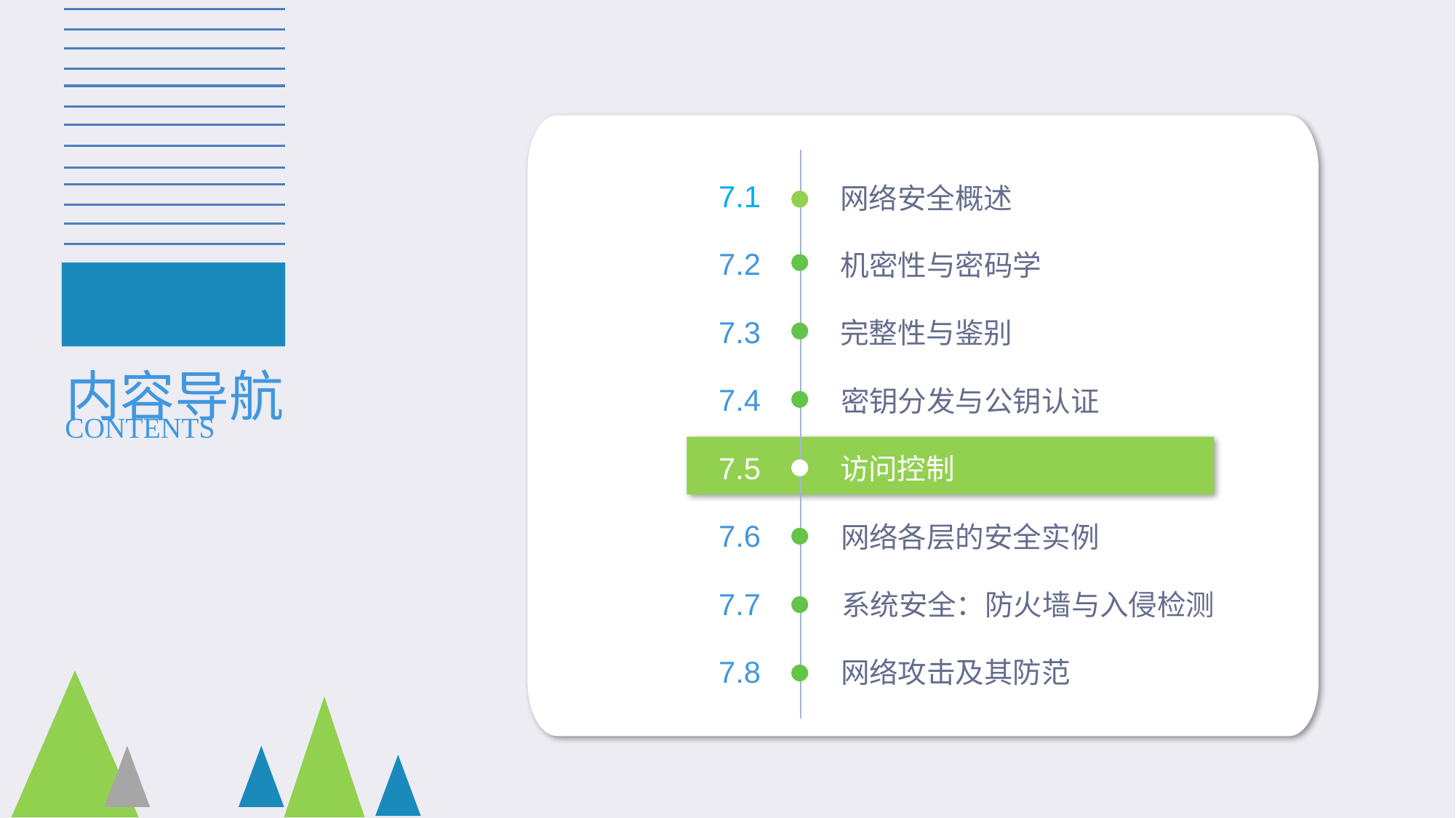

7.1
网络安全概述

7.2
机密性与密码学

7.3
完整性与鉴别

内容导航
7.4
密钥分发与公钥认证

CONTENTS

7.5
访问控制

7.6
网络各层的安全实例

7.7
系统安全：防火墙与入侵检测

7.8
网络攻击及其防范